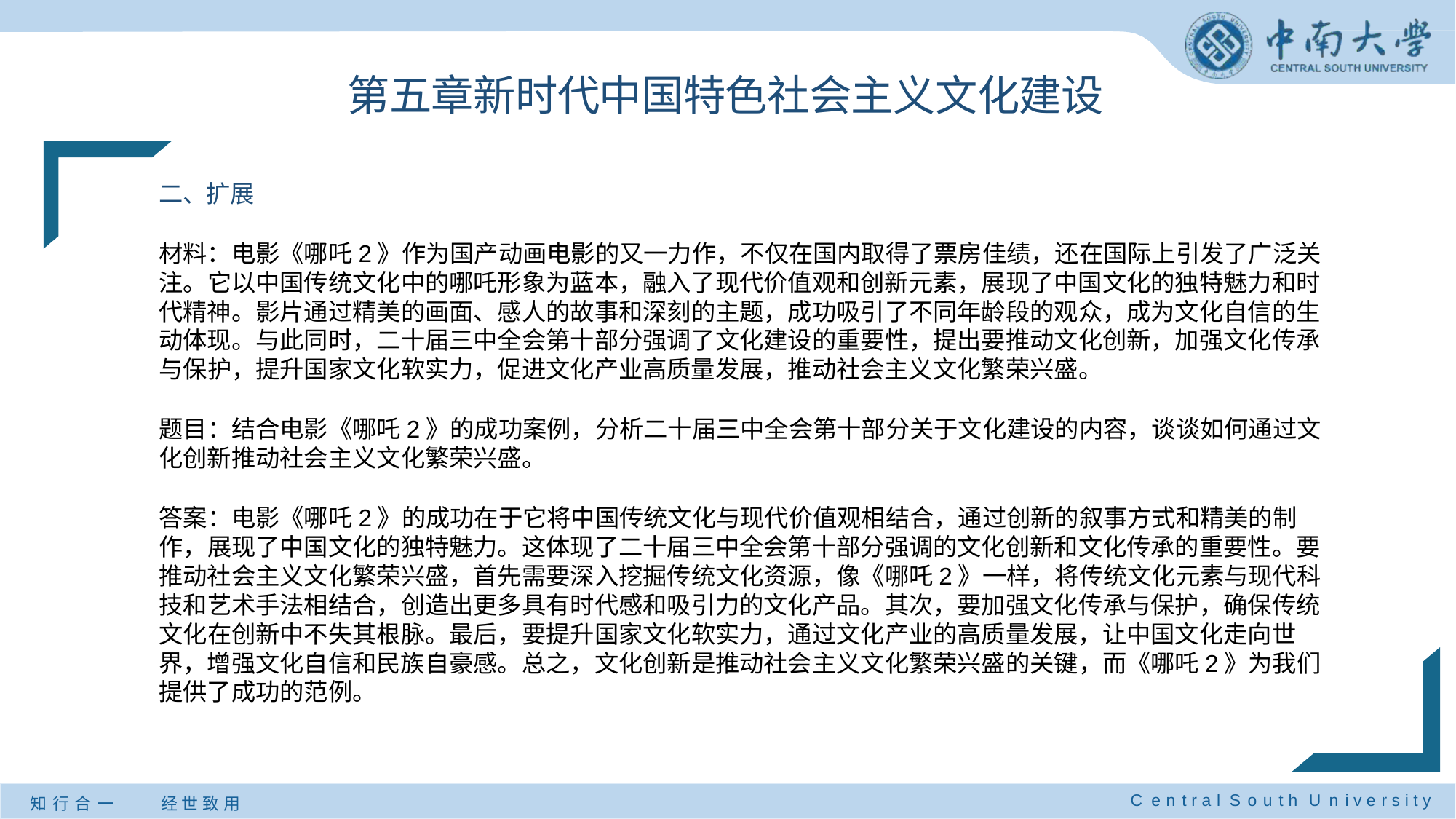

# 第五章新时代中国特色社会主义文化建设

二、扩展
材料：电影《哪吒2》作为国产动画电影的又一力作，不仅在国内取得了票房佳绩，还在国际上引发了广泛关注。它以中国传统文化中的哪吒形象为蓝本，融入了现代价值观和创新元素，展现了中国文化的独特魅力和时代精神。影片通过精美的画面、感人的故事和深刻的主题，成功吸引了不同年龄段的观众，成为文化自信的生动体现。与此同时，二十届三中全会第十部分强调了文化建设的重要性，提出要推动文化创新，加强文化传承与保护，提升国家文化软实力，促进文化产业高质量发展，推动社会主义文化繁荣兴盛。
题目：结合电影《哪吒2》的成功案例，分析二十届三中全会第十部分关于文化建设的内容，谈谈如何通过文化创新推动社会主义文化繁荣兴盛。
答案：电影《哪吒2》的成功在于它将中国传统文化与现代价值观相结合，通过创新的叙事方式和精美的制作，展现了中国文化的独特魅力。这体现了二十届三中全会第十部分强调的文化创新和文化传承的重要性。要推动社会主义文化繁荣兴盛，首先需要深入挖掘传统文化资源，像《哪吒2》一样，将传统文化元素与现代科技和艺术手法相结合，创造出更多具有时代感和吸引力的文化产品。其次，要加强文化传承与保护，确保传统文化在创新中不失其根脉。最后，要提升国家文化软实力，通过文化产业的高质量发展，让中国文化走向世界，增强文化自信和民族自豪感。总之，文化创新是推动社会主义文化繁荣兴盛的关键，而《哪吒2》为我们提供了成功的范例。

C e n t r a l S o u t h U n i v e r s i t y
知 行 合 一
经 世 致 用